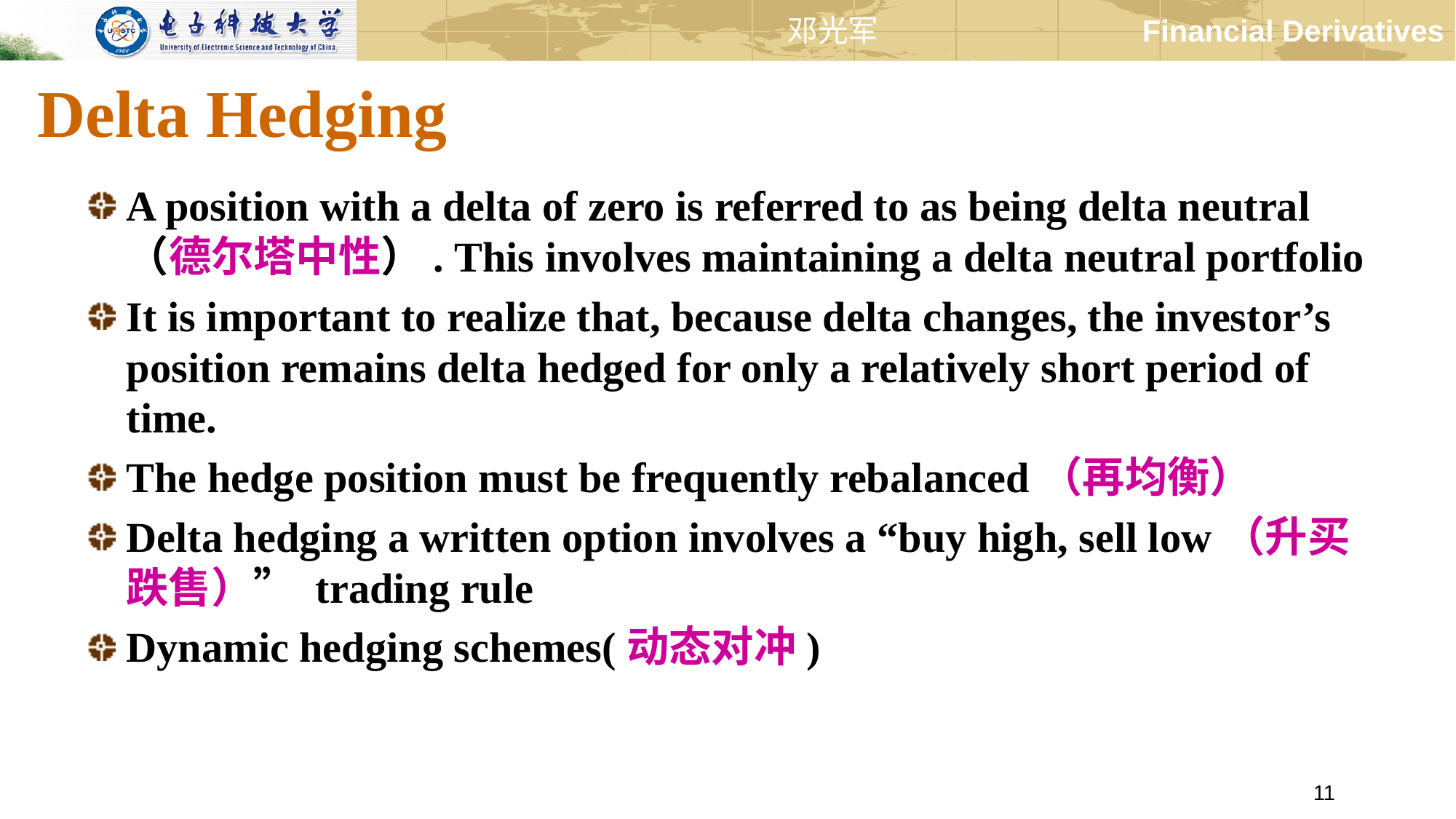

# Delta Hedging
A position with a delta of zero is referred to as being delta neutral（德尔塔中性）. This involves maintaining a delta neutral portfolio
It is important to realize that, because delta changes, the investor’s position remains delta hedged for only a relatively short period of time.
The hedge position must be frequently rebalanced（再均衡）
Delta hedging a written option involves a “buy high, sell low（升买跌售）” trading rule
Dynamic hedging schemes(动态对冲)